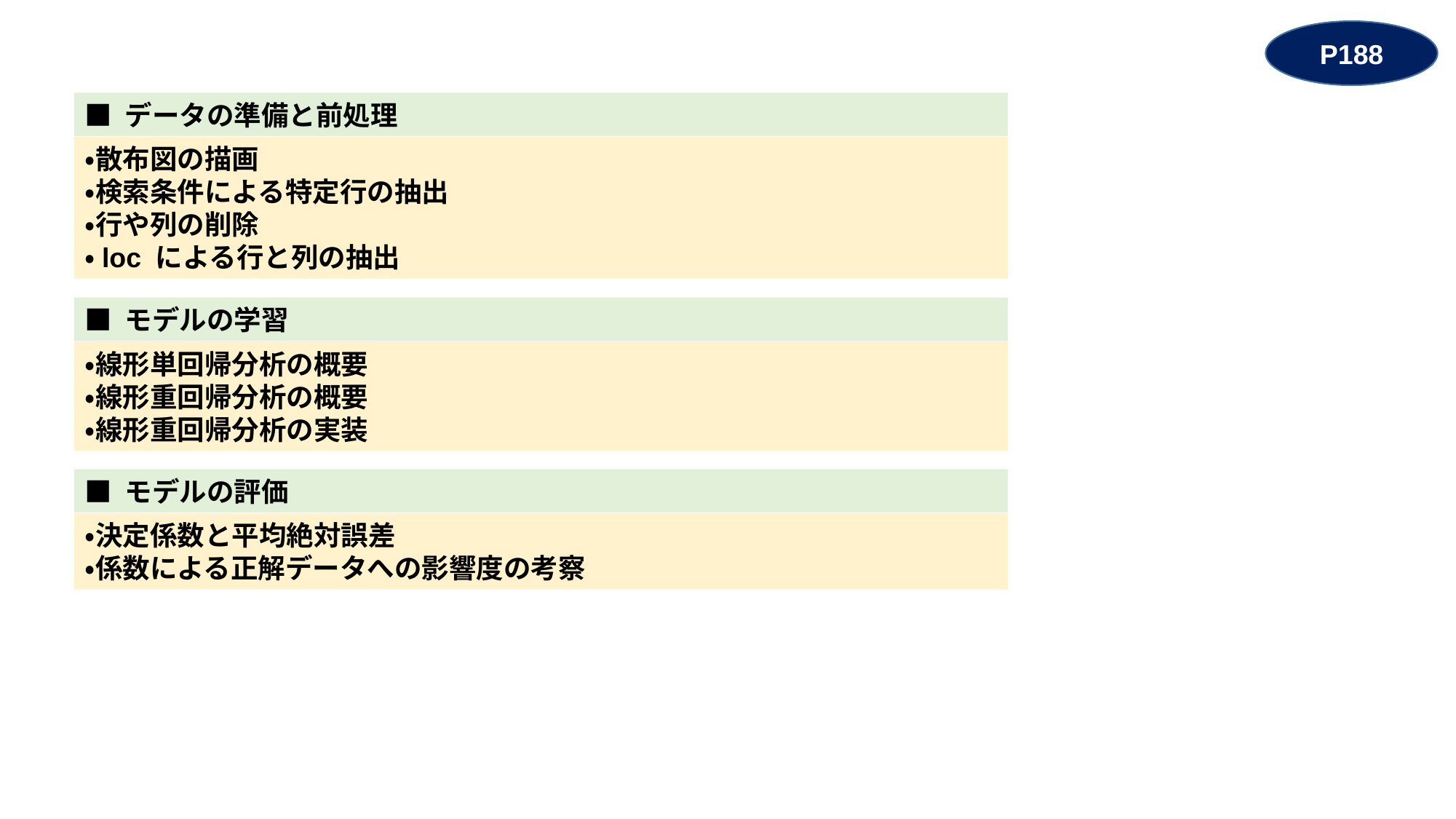

P188
■ データの準備と前処理
・散布図の描画
・検索条件による特定行の抽出
・行や列の削除
・loc による行と列の抽出
■ モデルの学習
・線形単回帰分析の概要
・線形重回帰分析の概要
・線形重回帰分析の実装
■ モデルの評価
・決定係数と平均絶対誤差
・係数による正解データへの影響度の考察